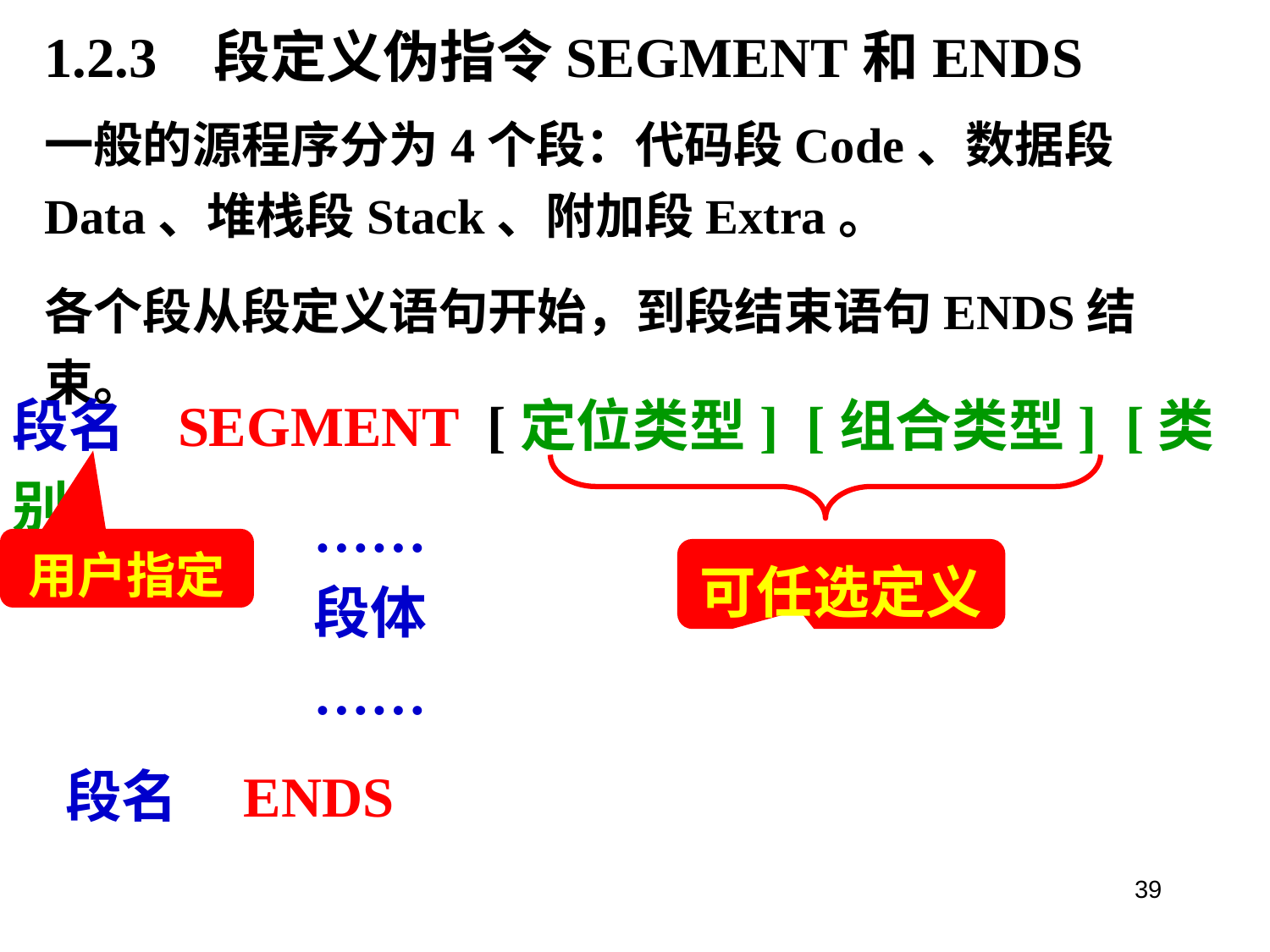

1.2.3   段定义伪指令SEGMENT和ENDS
一般的源程序分为4个段：代码段Code、数据段Data、堆栈段Stack、附加段Extra。
各个段从段定义语句开始，到段结束语句ENDS结束。

段名   SEGMENT  [定位类型]  [组合类型]  [类别]
……
段体
……
用户指定
可任选定义
段名    ENDS
39